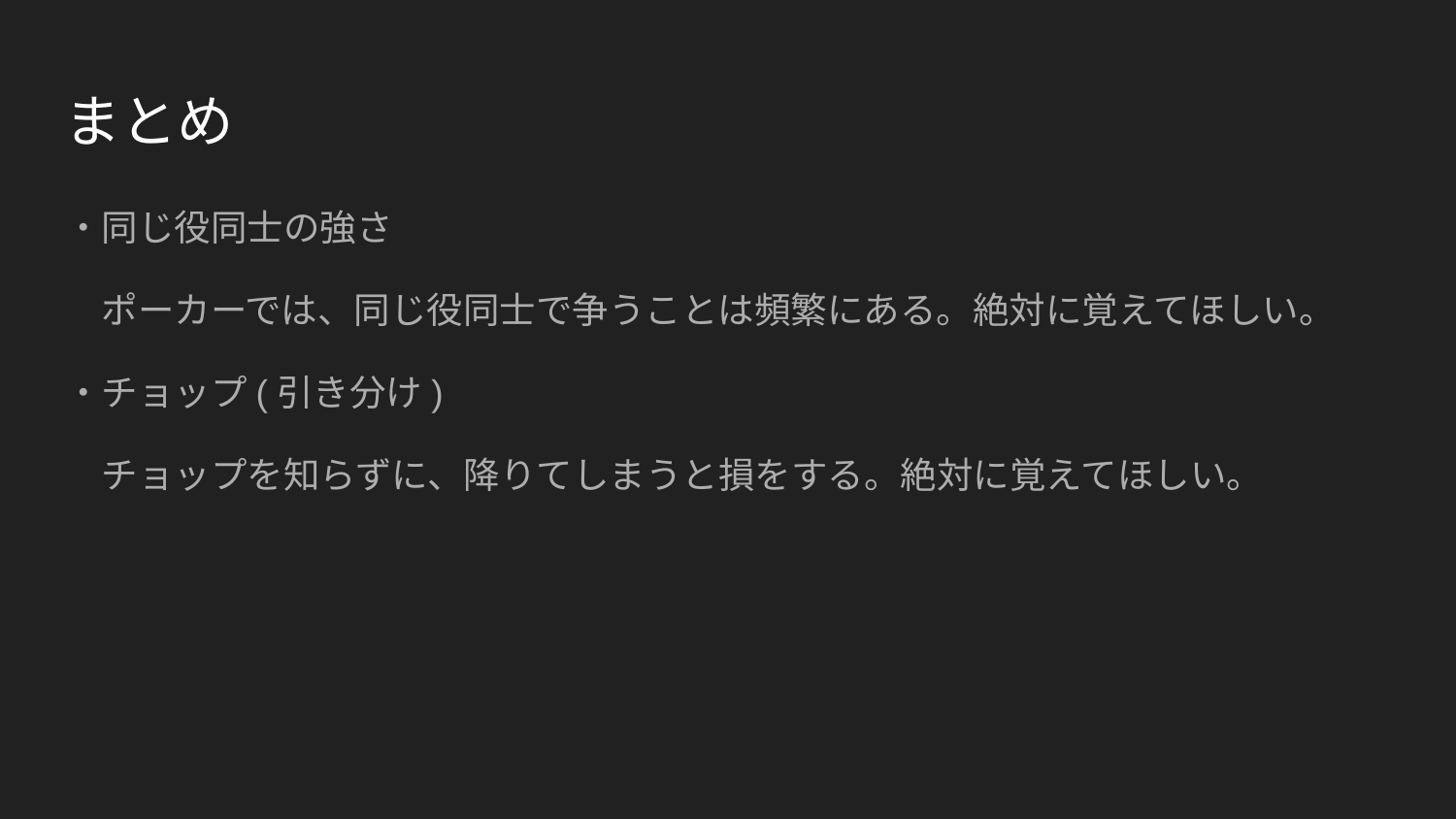

# まとめ
・同じ役同士の強さ
　ポーカーでは、同じ役同士で争うことは頻繁にある。絶対に覚えてほしい。
・チョップ(引き分け)
　チョップを知らずに、降りてしまうと損をする。絶対に覚えてほしい。